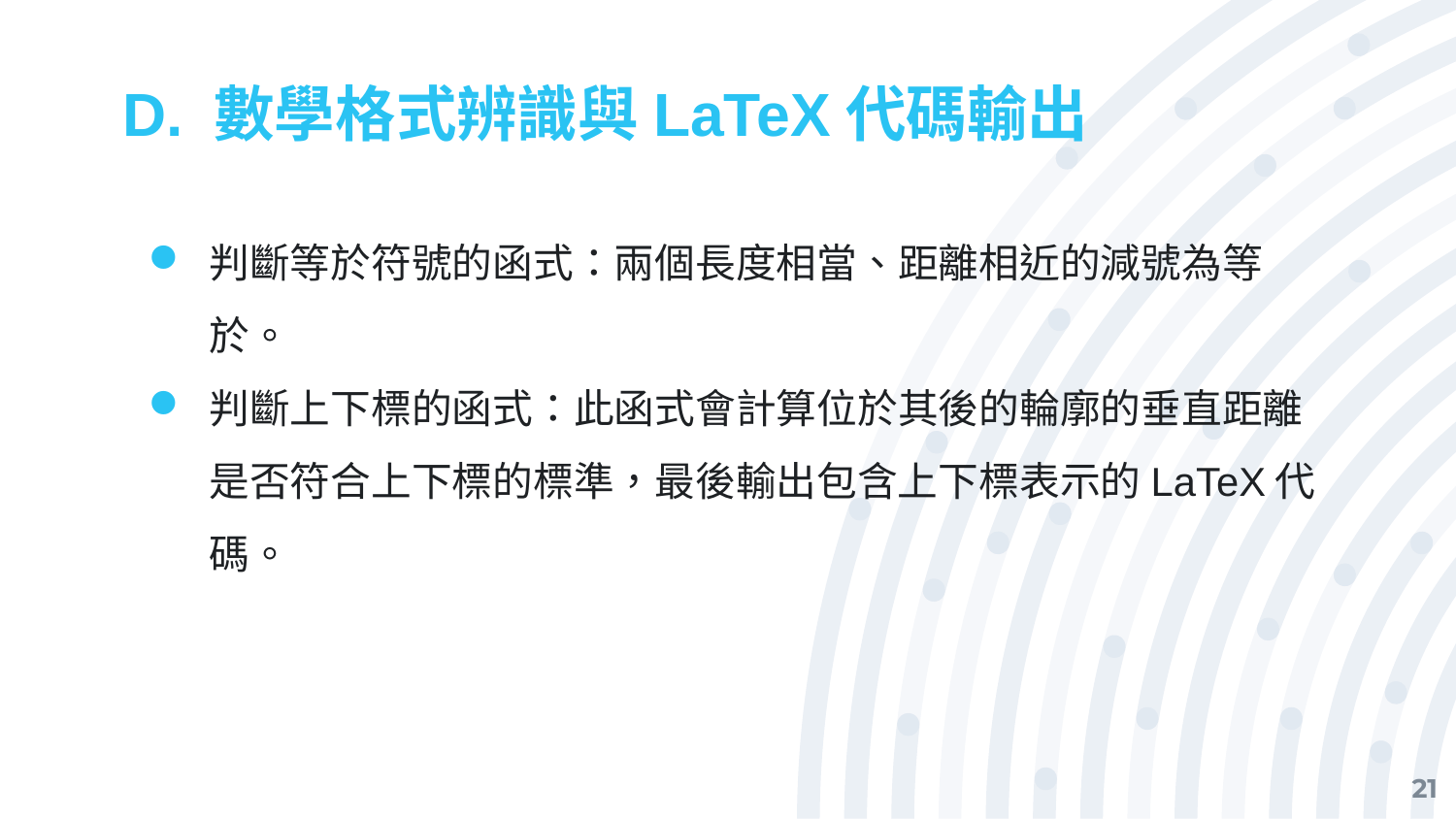

# D. 數學格式辨識與LaTeX代碼輸出
判斷等於符號的函式：兩個長度相當、距離相近的減號為等於。
判斷上下標的函式：此函式會計算位於其後的輪廓的垂直距離是否符合上下標的標準，最後輸出包含上下標表示的LaTeX代碼。

21